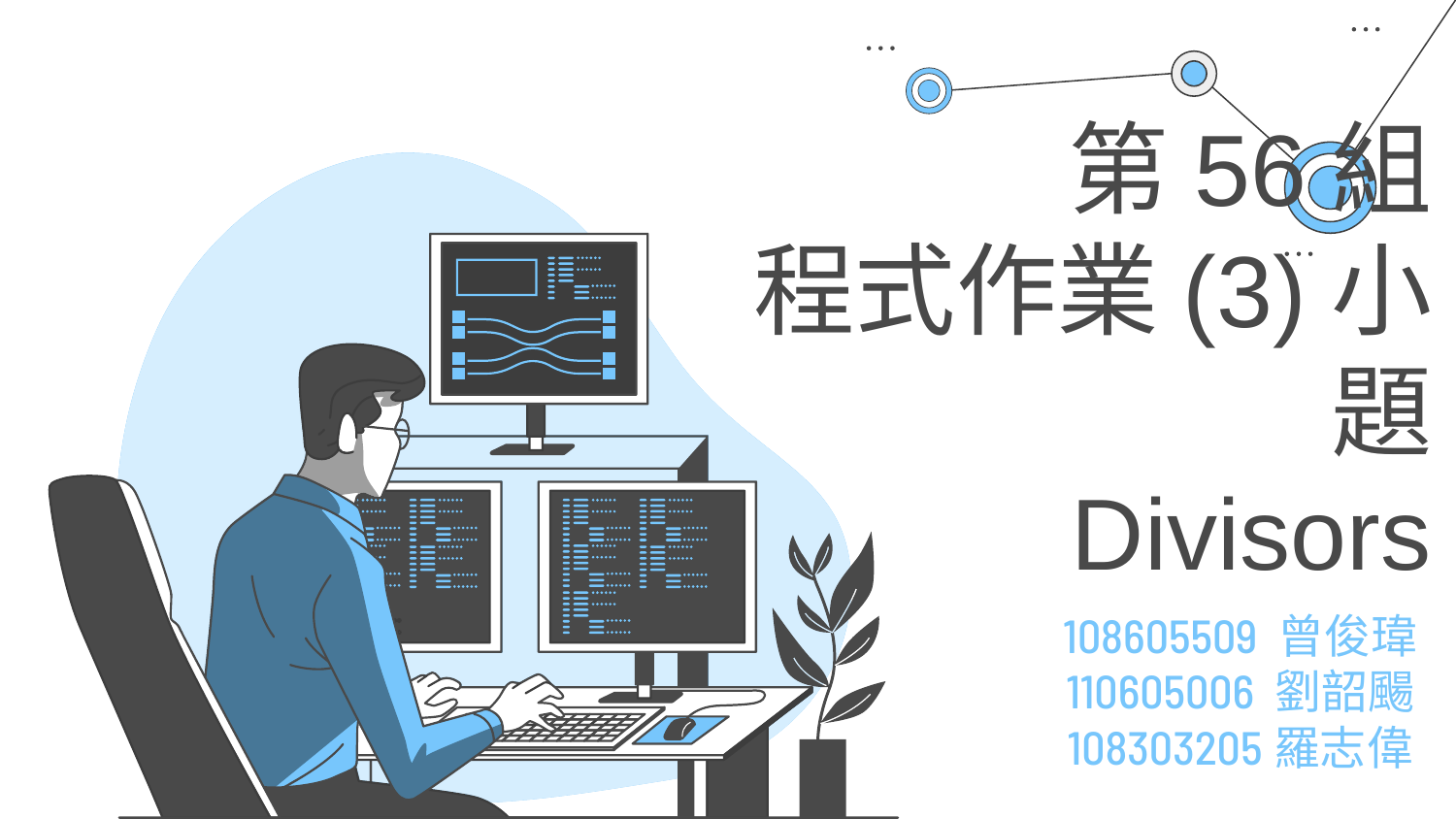

# 第56組
程式作業(3)小題
Divisors
108605509 曾俊瑋
110605006 劉韶颺
108303205羅志偉